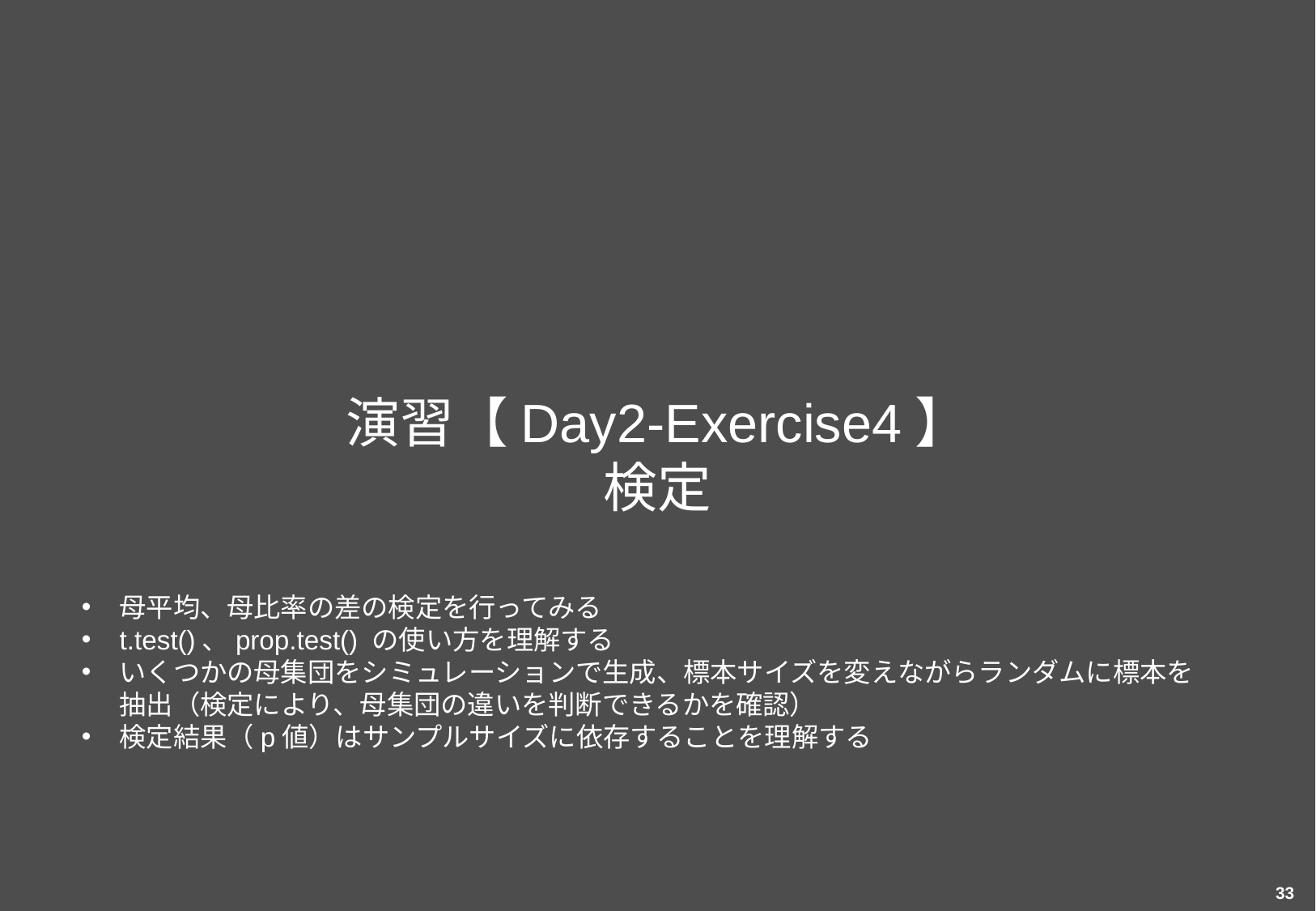

# 演習【Day2-Exercise4】 検定
母平均、母比率の差の検定を行ってみる
t.test()、prop.test() の使い方を理解する
いくつかの母集団をシミュレーションで生成、標本サイズを変えながらランダムに標本を抽出（検定により、母集団の違いを判断できるかを確認）
検定結果（p値）はサンプルサイズに依存することを理解する

33